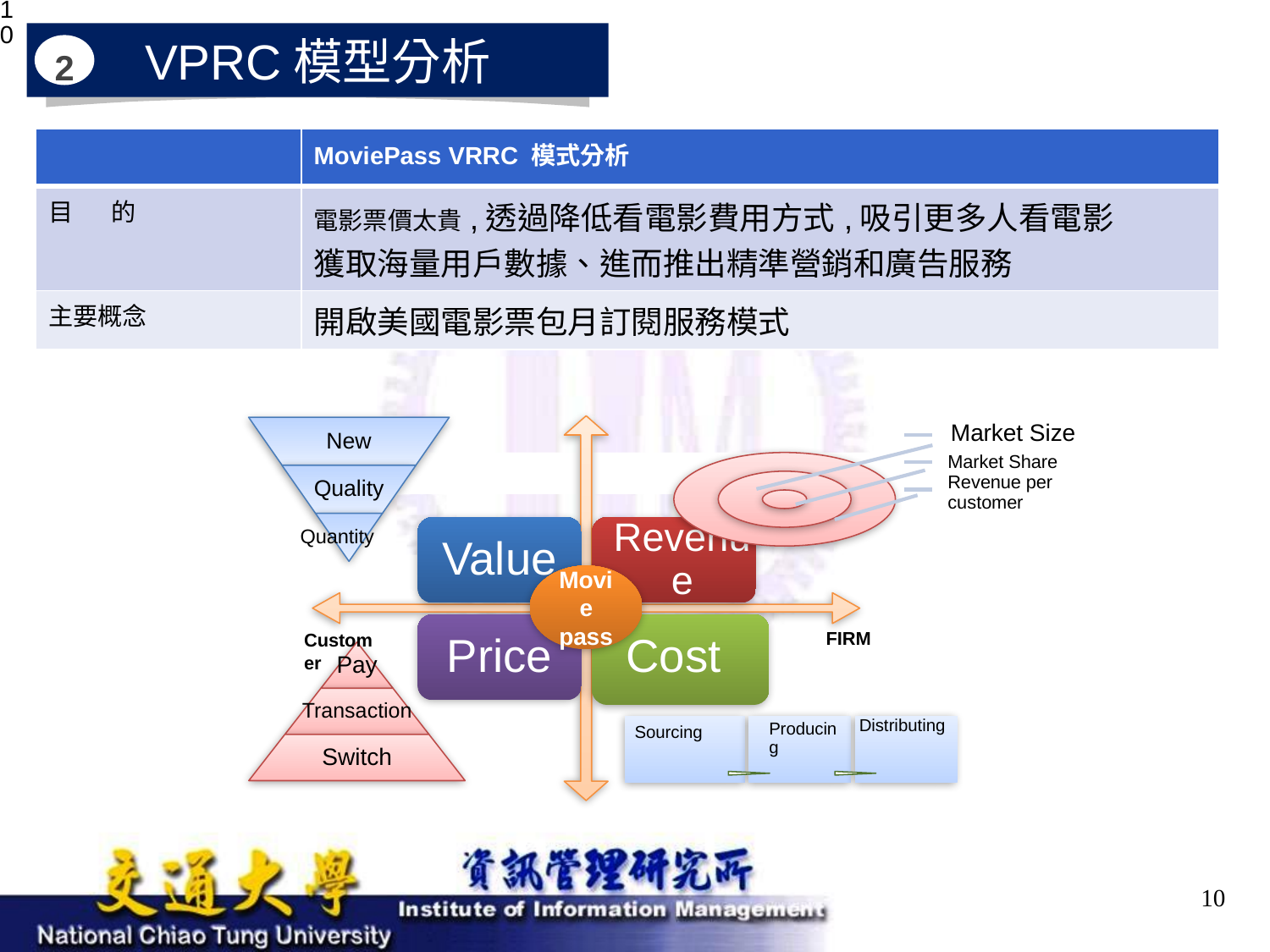

10
VPRC模型分析
2

|  | MoviePass VRRC 模式分析 |
| --- | --- |
| 目 的 | 電影票價太貴,透過降低看電影費用方式,吸引更多人看電影 獲取海量用戶數據、進而推出精準營銷和廣告服務 |
| 主要概念 | 開啟美國電影票包月訂閱服務模式 |

Value
Revenue

Cost
Price

New
Quality

Quantity
Market Size

Market Share

Revenue per customer

Movie
pass
FIRM
Customer

Pay
Transaction

Switch

Distributing

Producing
Sourcing

10